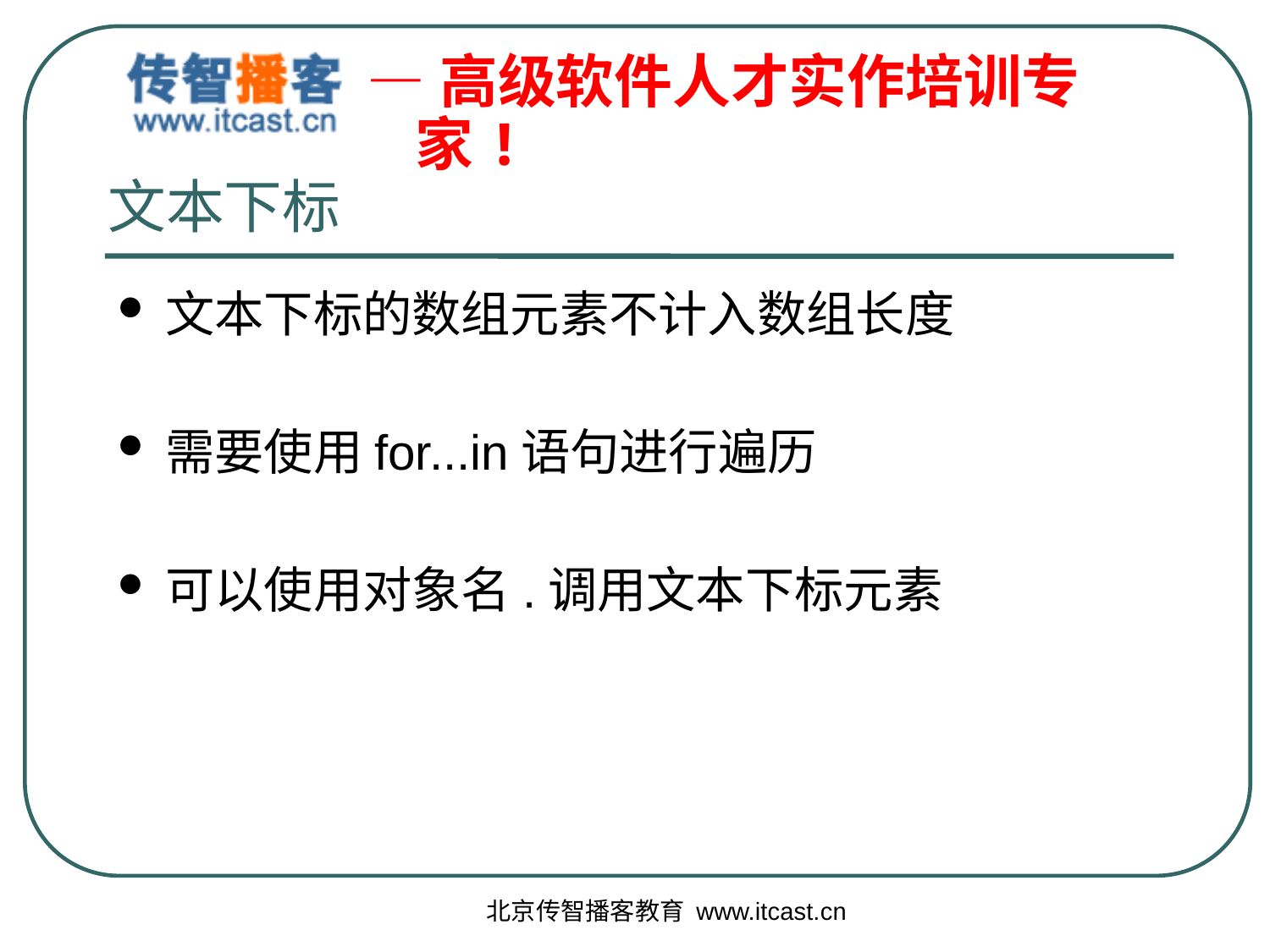

# 文本下标
文本下标的数组元素不计入数组长度

需要使用for...in语句进行遍历

可以使用对象名.调用文本下标元素
北京传智播客教育 www.itcast.cn